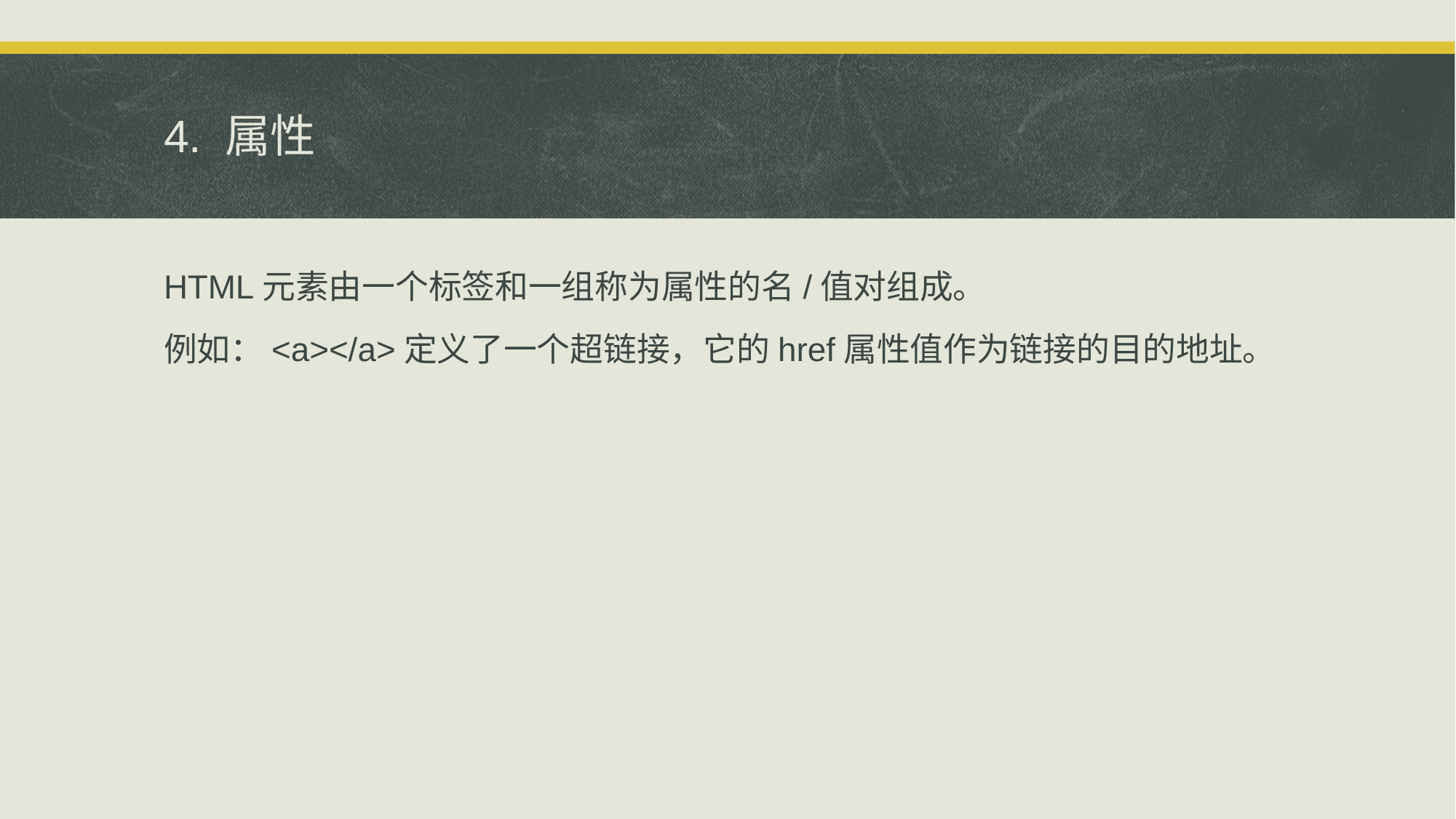

# 4. 属性
HTML元素由一个标签和一组称为属性的名/值对组成。
例如：<a></a>定义了一个超链接，它的href属性值作为链接的目的地址。